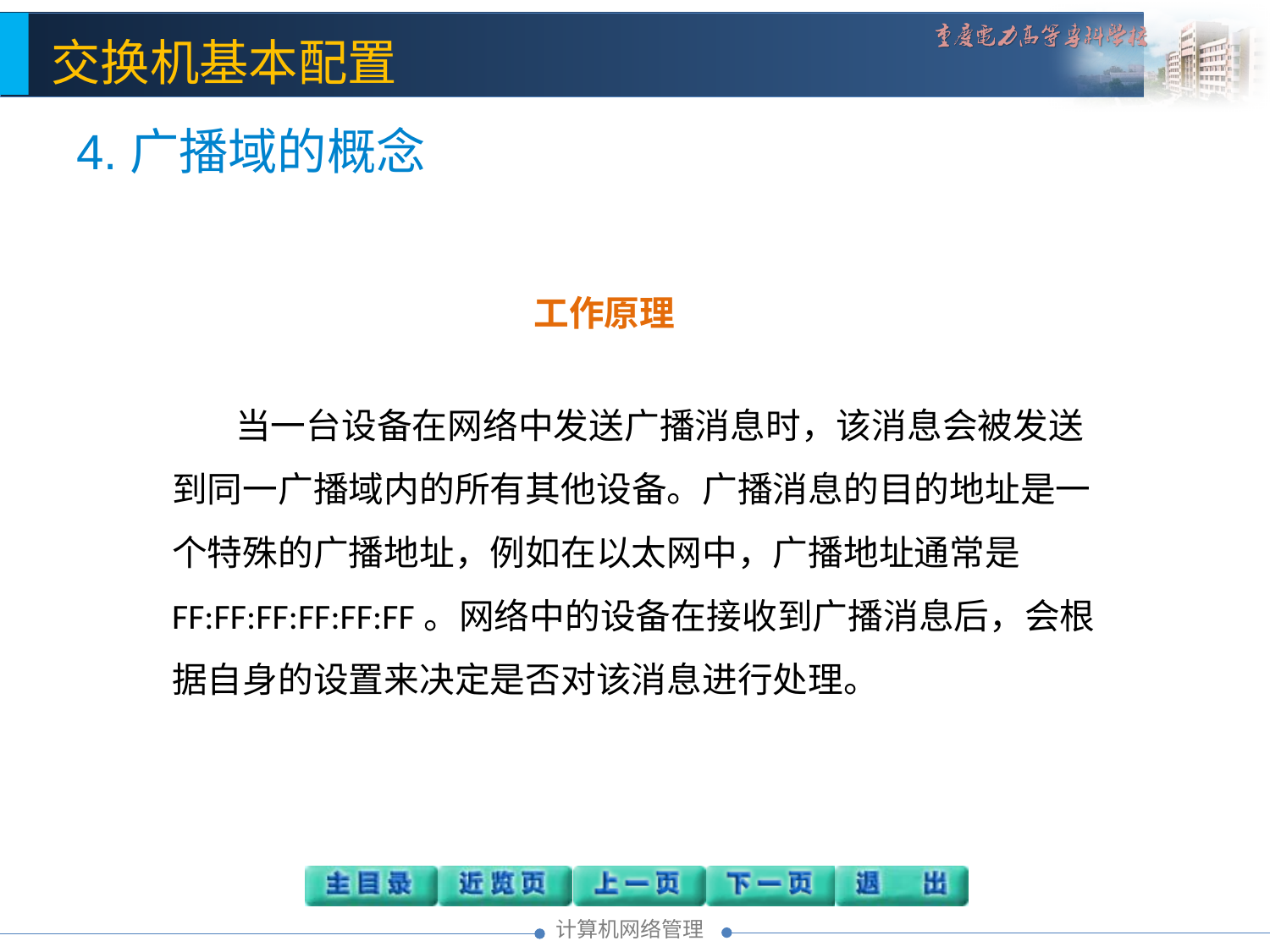

4.广播域的概念
工作原理
当一台设备在网络中发送广播消息时，该消息会被发送到同一广播域内的所有其他设备。广播消息的目的地址是一个特殊的广播地址，例如在以太网中，广播地址通常是FF:FF:FF:FF:FF:FF。网络中的设备在接收到广播消息后，会根据自身的设置来决定是否对该消息进行处理。